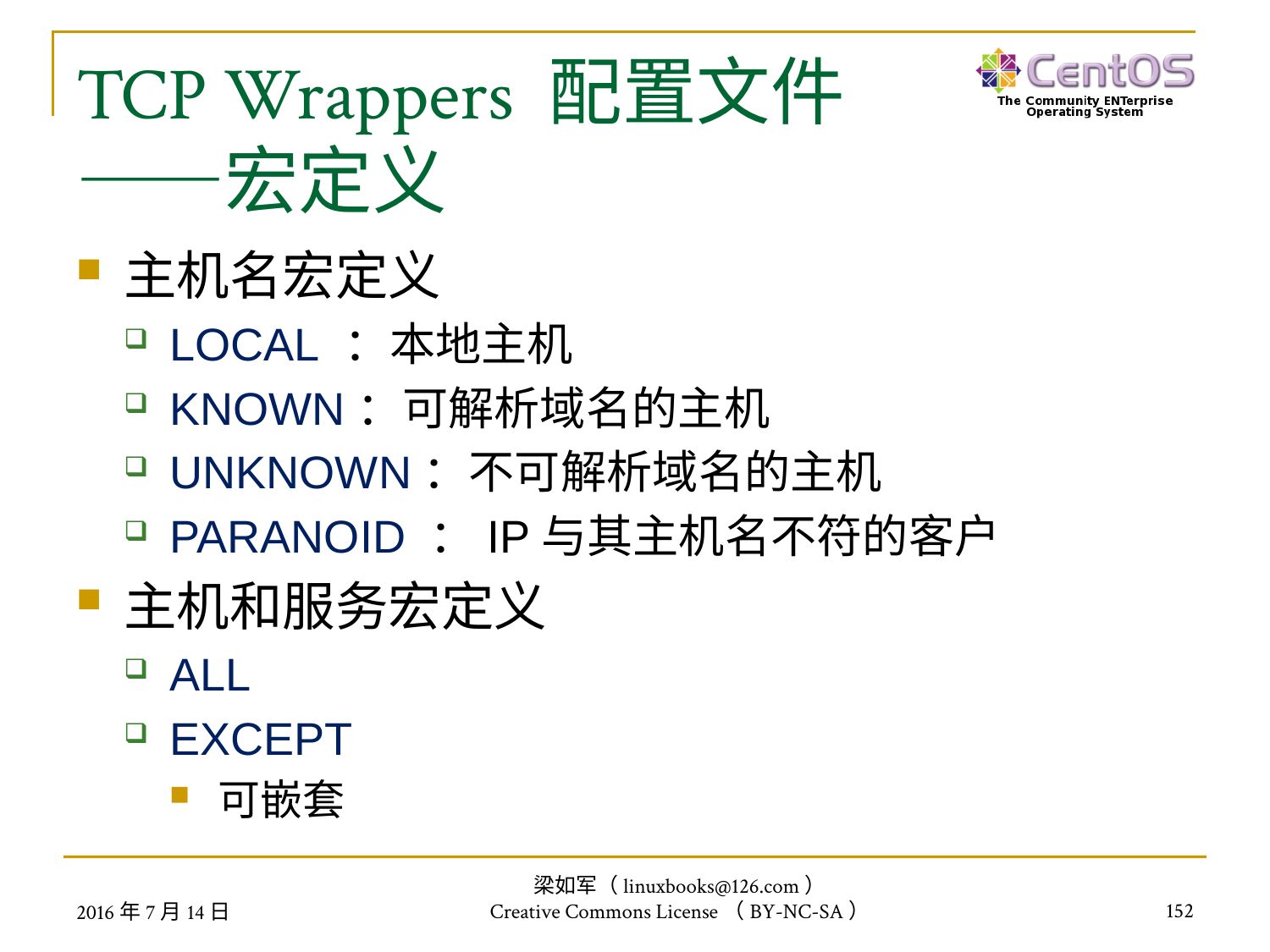

# TCP Wrappers 配置文件 ——宏定义
主机名宏定义
LOCAL ：本地主机
KNOWN：可解析域名的主机
UNKNOWN：不可解析域名的主机
PARANOID ：IP与其主机名不符的客户
主机和服务宏定义
ALL
EXCEPT
可嵌套
梁如军（linuxbooks@126.com）
Creative Commons License（BY-NC-SA）
2016年7月14日
152